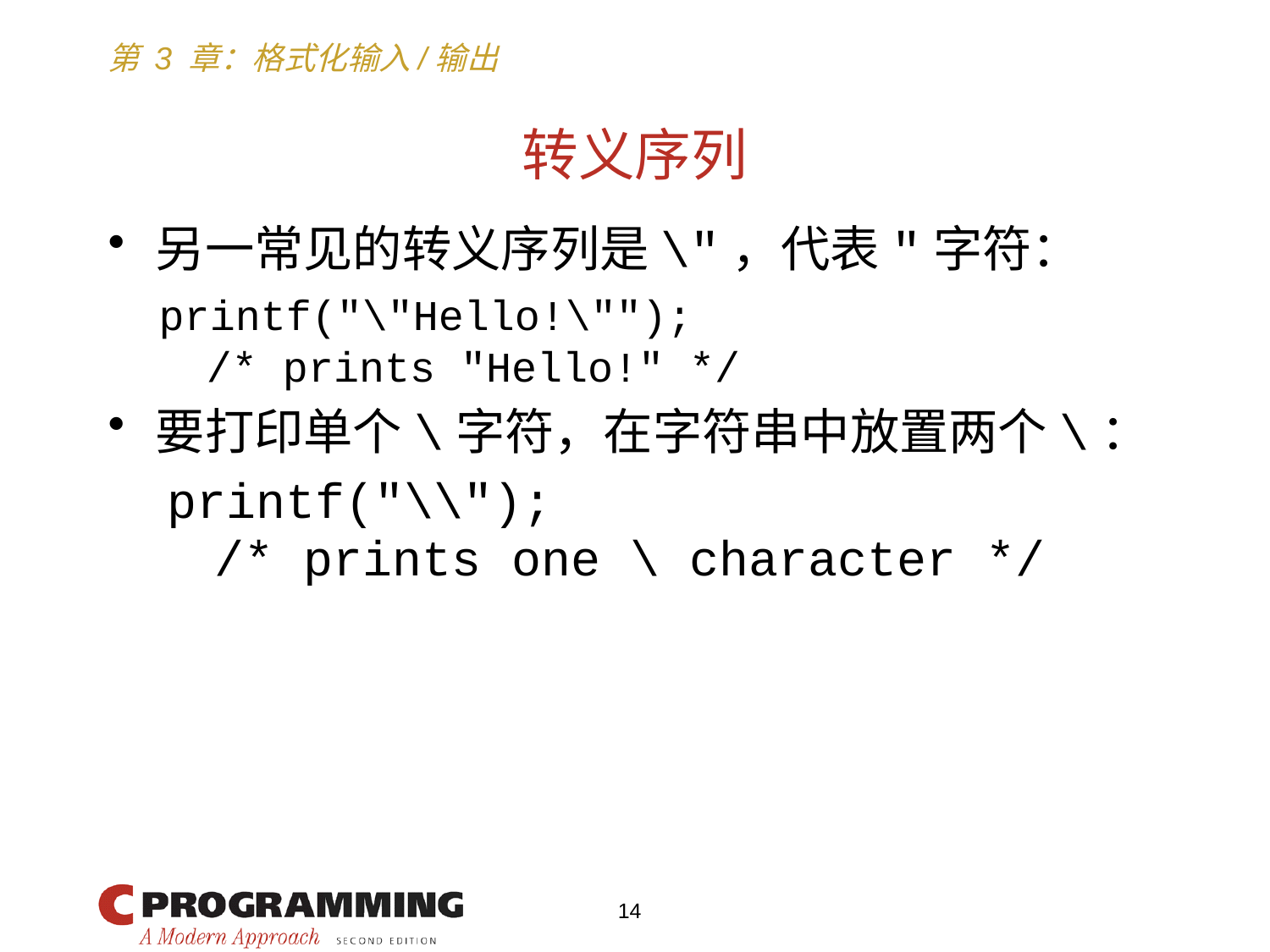

# 转义序列
另一常见的转义序列是\"，代表"字符：
  printf("\"Hello!\"");
	  /* prints "Hello!" */
要打印单个\字符，在字符串中放置两个\：
  printf("\\");
	  /* prints one \ character */

14